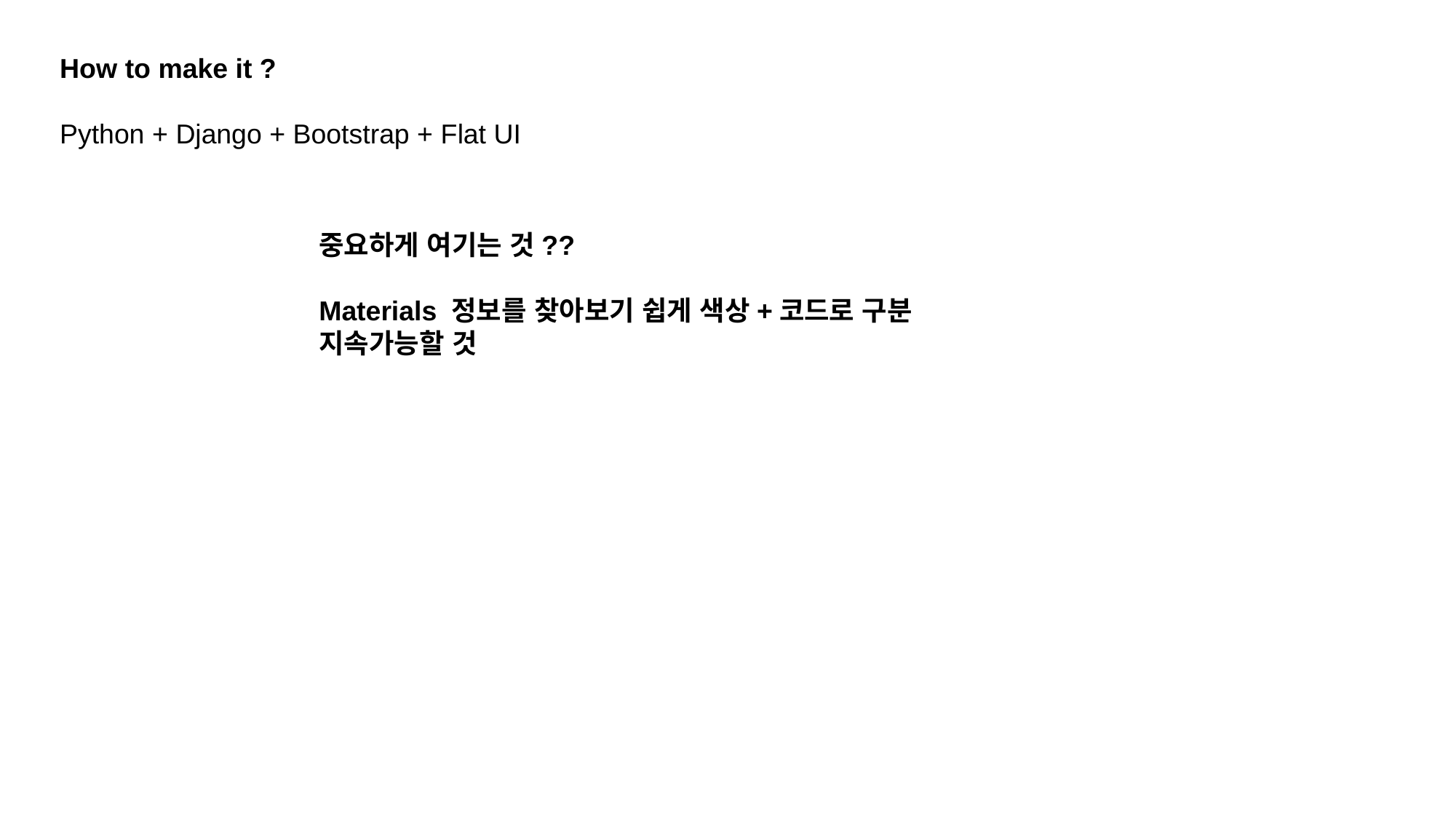

How to make it ?

Python + Django + Bootstrap + Flat UI
중요하게 여기는 것??

Materials 정보를 찾아보기 쉽게 색상+코드로 구분
지속가능할 것